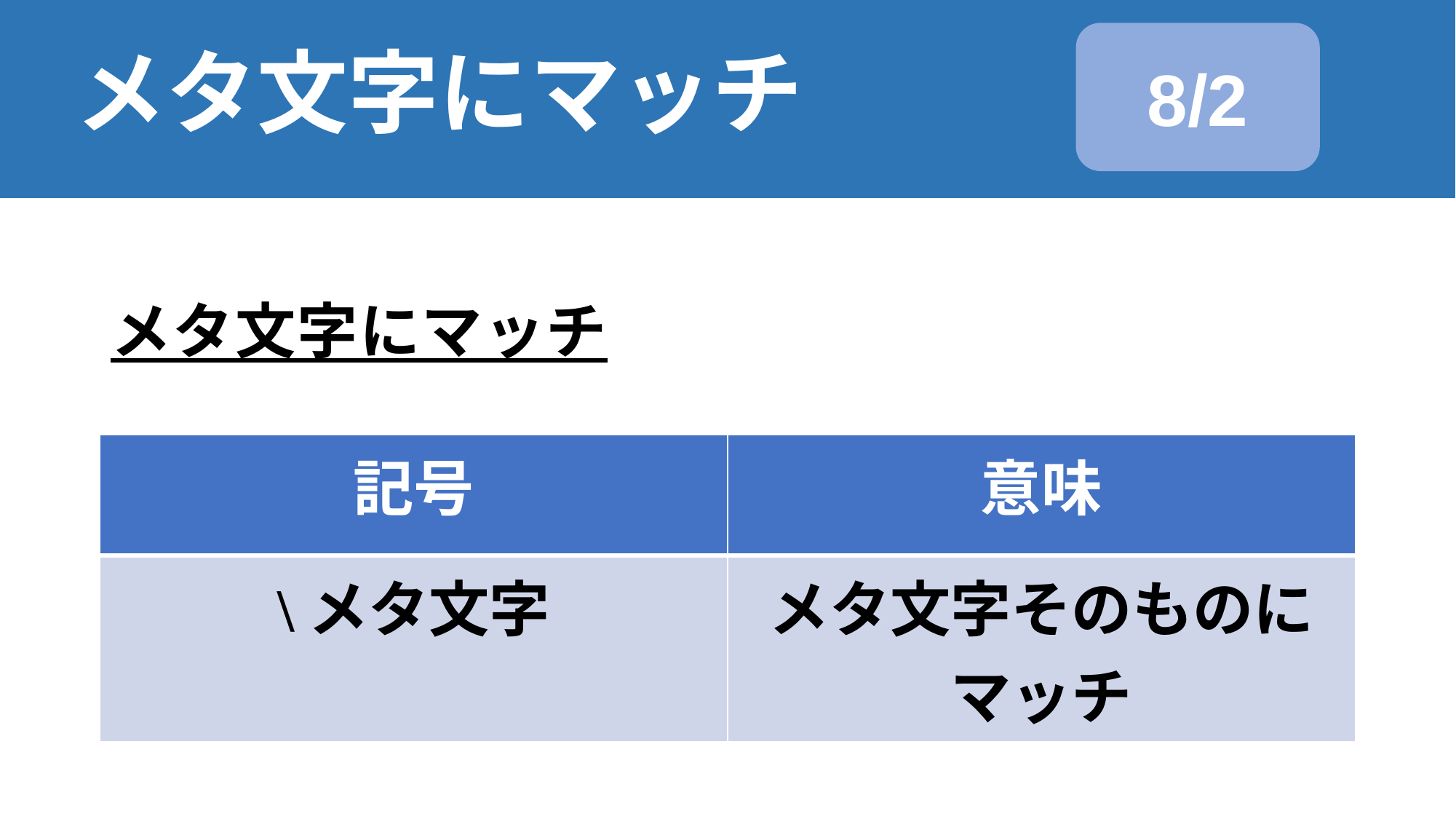

# メタ文字にマッチ
8/2
メタ文字にマッチ

| 記号 | 意味 |
| --- | --- |
| \メタ文字 | メタ文字そのものにマッチ |